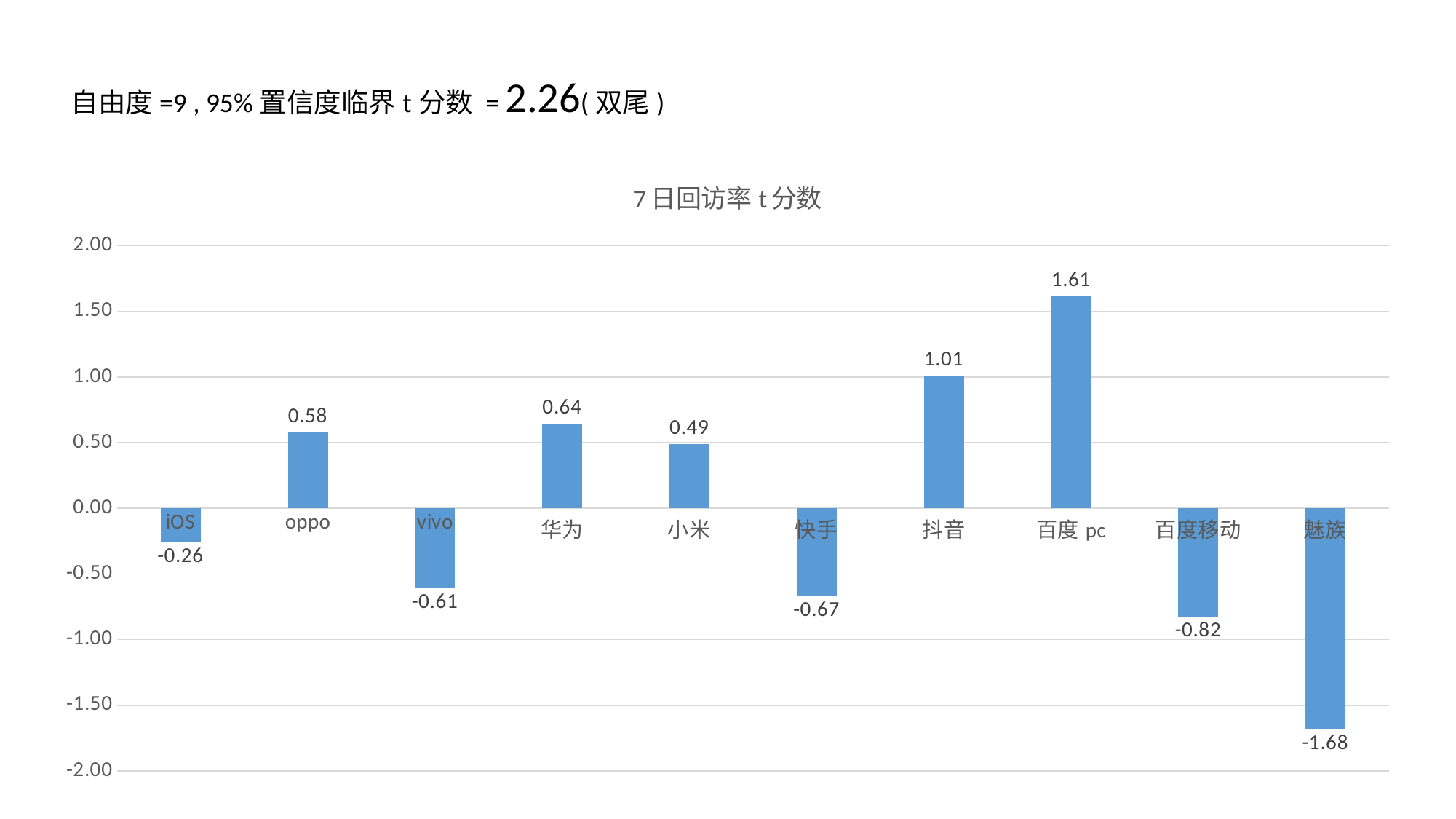

自由度=9 , 95%置信度临界t分数 = 2.26(双尾)

### Chart: 7日回访率t分数

| Category | t分数 |
|---|---|
| iOS | -0.26088912368331 |
| oppo | 0.57769882645942 |
| vivo | -0.609952453297024 |
| 华为 | 0.643460885154981 |
| 小米 | 0.48890471703078 |
| 快手 | -0.670934329298345 |
| 抖音 | 1.00895093963537 |
| 百度pc | 1.61303723093589 |
| 百度移动 | -0.823397171881327 |
| 魅族 | -1.68319050164051 |